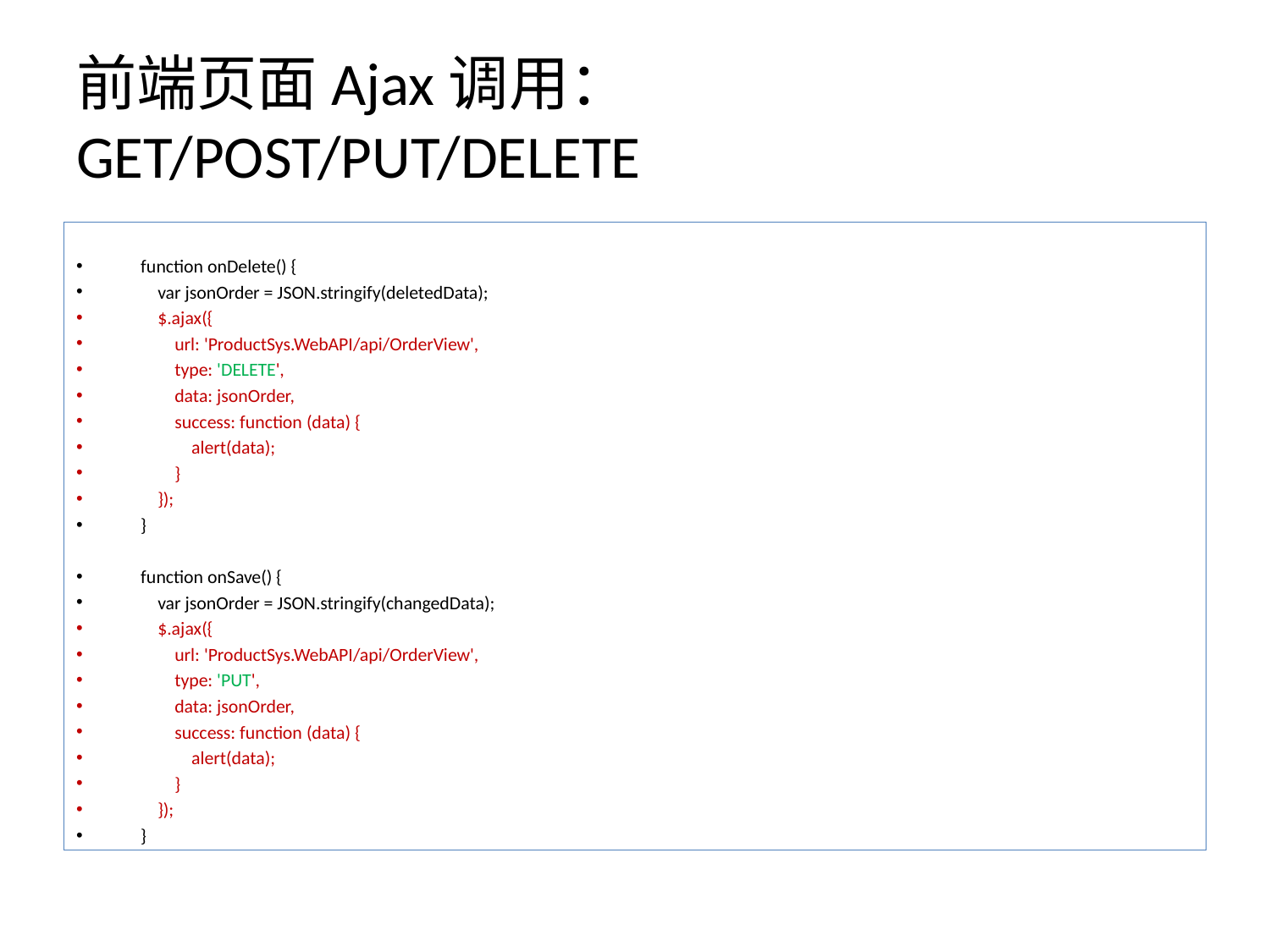

# 前端页面Ajax调用： GET/POST/PUT/DELETE

    function onDelete() {
        var jsonOrder = JSON.stringify(deletedData);
        $.ajax({
            url: 'ProductSys.WebAPI/api/OrderView',
            type: 'DELETE',
            data: jsonOrder,
            success: function (data) {
                alert(data);
            }
        });
    }

    function onSave() {
        var jsonOrder = JSON.stringify(changedData);
        $.ajax({
            url: 'ProductSys.WebAPI/api/OrderView',
            type: 'PUT',
            data: jsonOrder,
            success: function (data) {
                alert(data);
            }
        });
    }